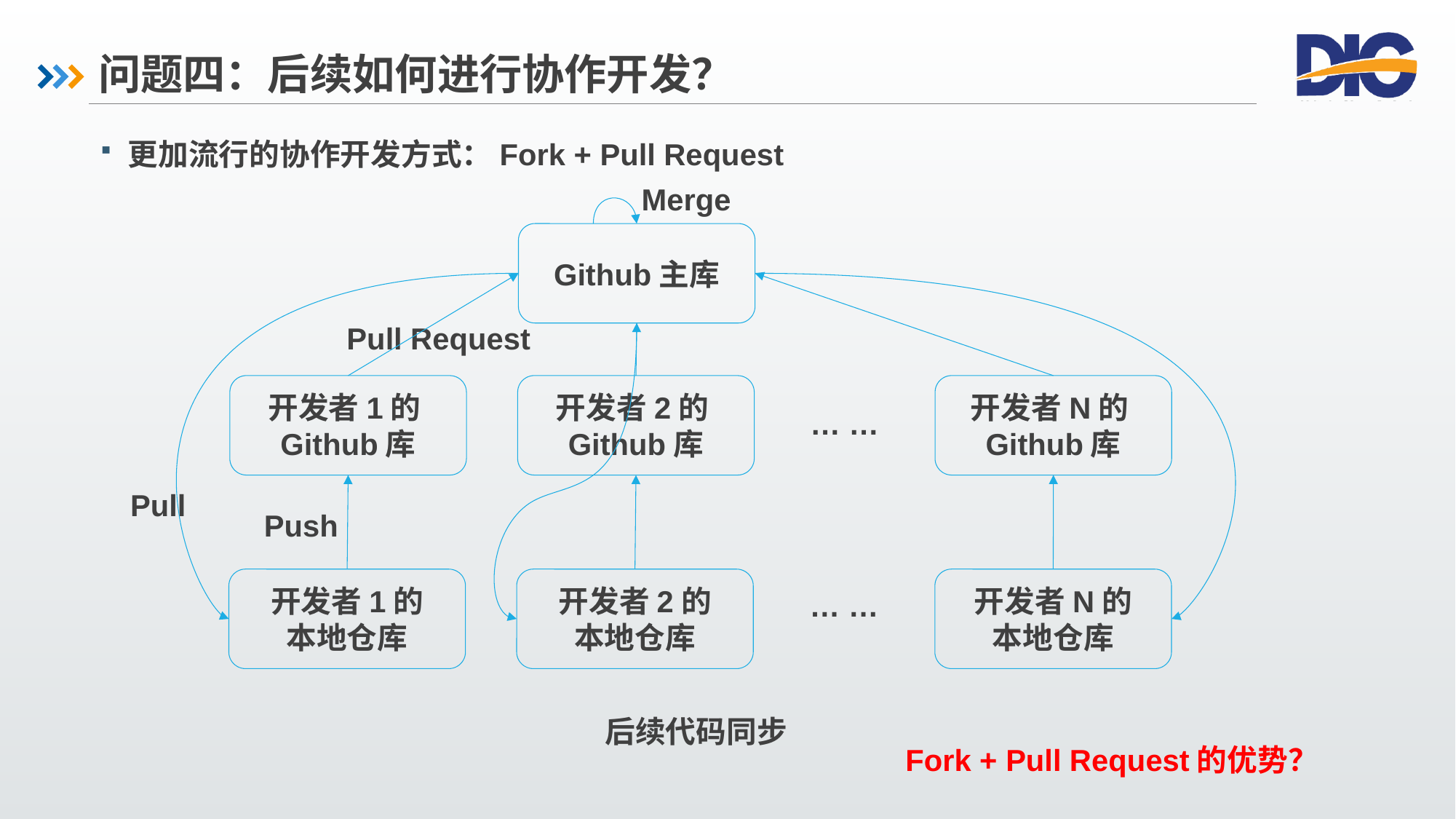

# 问题四：后续如何进行协作开发？
更加流行的协作开发方式：Fork + Pull Request
Merge
Github主库
Pull Request
开发者1的Github库
开发者2的Github库
开发者N的Github库
… …
Pull
Push
开发者1的
本地仓库
开发者2的
本地仓库
开发者N的
本地仓库
… …
后续代码同步
Fork + Pull Request的优势？